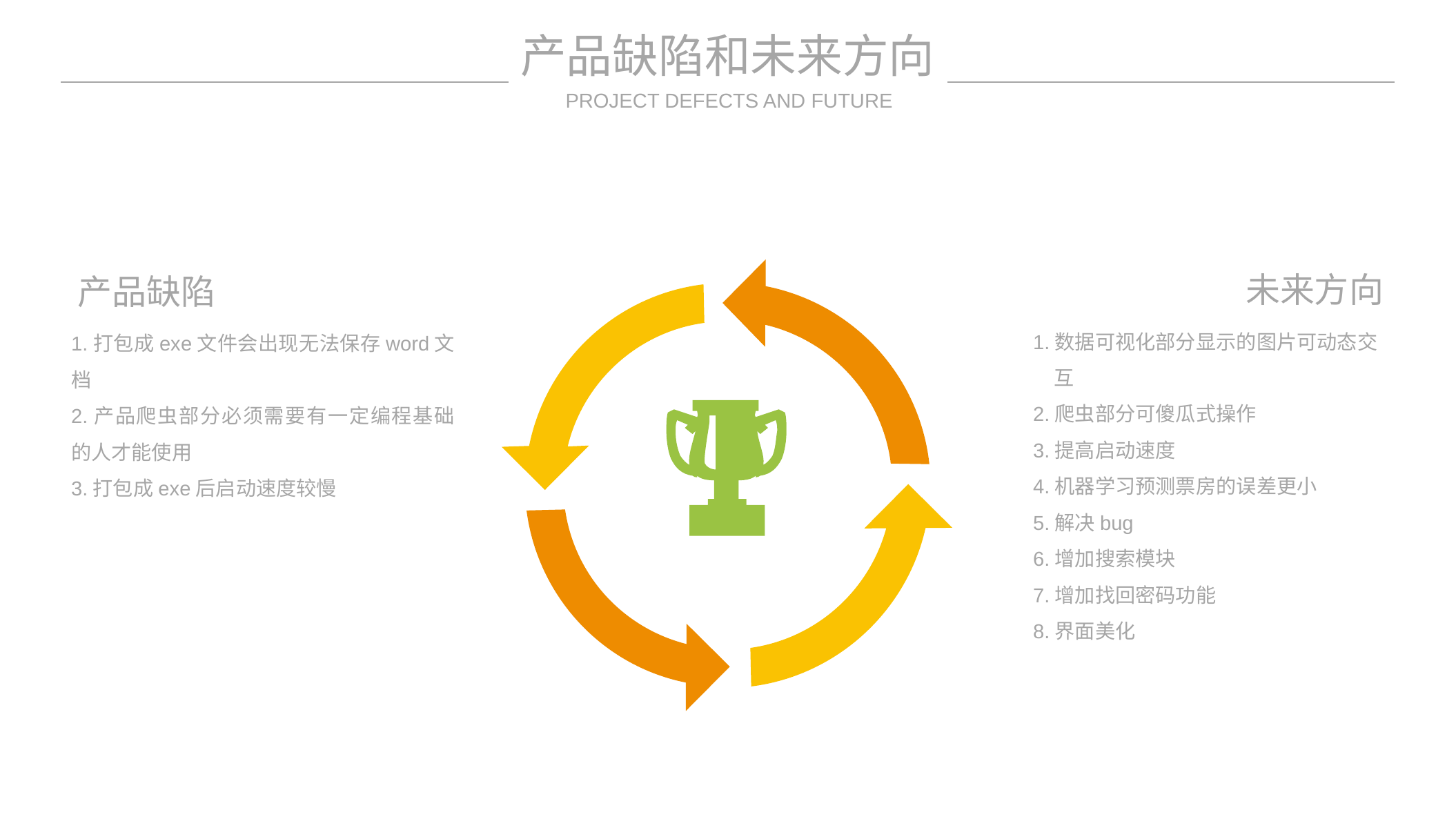

产品缺陷和未来方向
PROJECT DEFECTS AND FUTURE
未来方向
1.数据可视化部分显示的图片可动态交互
2.爬虫部分可傻瓜式操作
3.提高启动速度
4.机器学习预测票房的误差更小
5.解决bug
6.增加搜索模块
7.增加找回密码功能
8.界面美化
产品缺陷
1.打包成exe文件会出现无法保存word文档
2.产品爬虫部分必须需要有一定编程基础的人才能使用
3.打包成exe后启动速度较慢